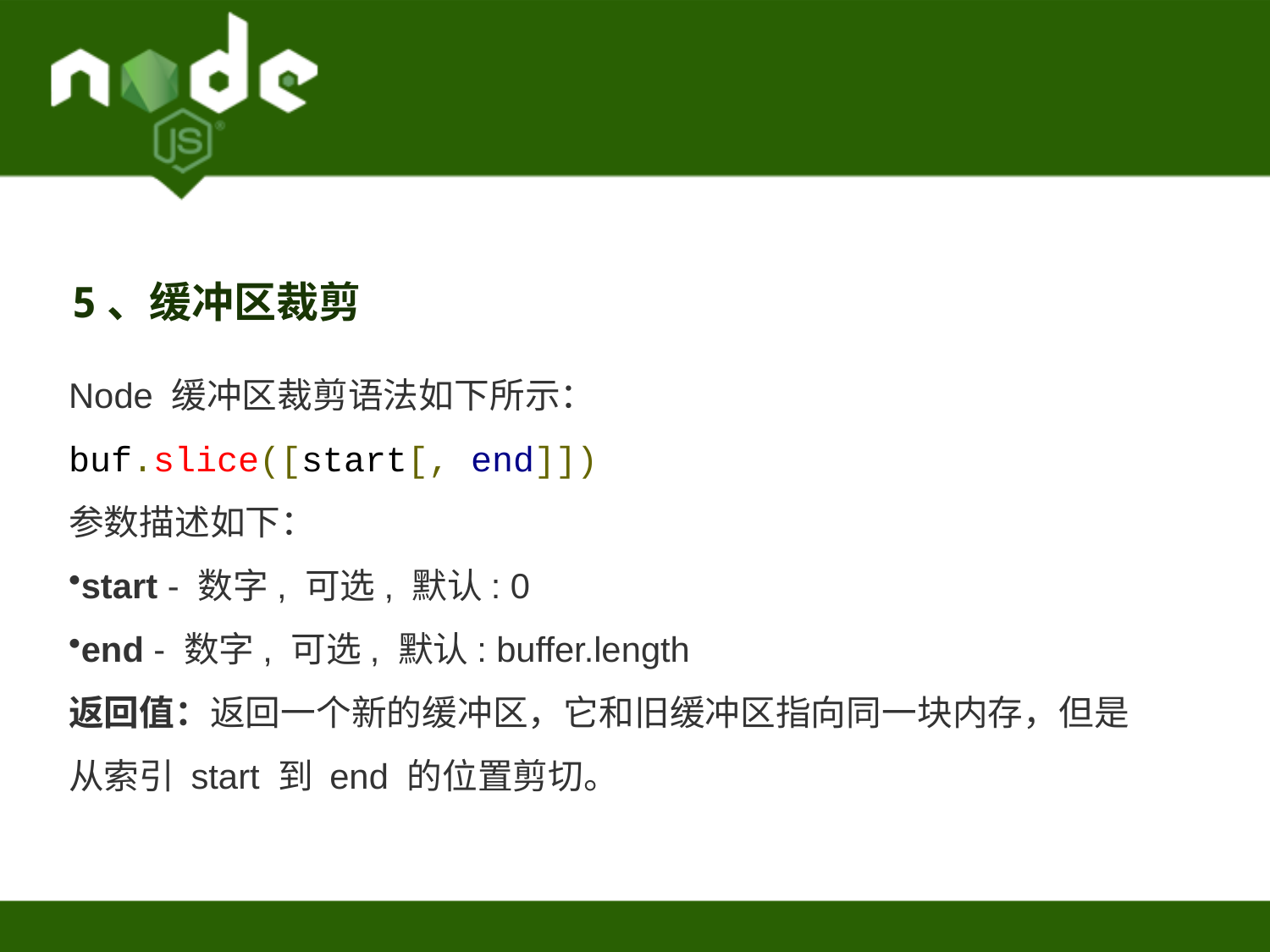

5、缓冲区裁剪
Node 缓冲区裁剪语法如下所示：
buf.slice([start[, end]])
参数描述如下：
start - 数字, 可选, 默认: 0
end - 数字, 可选, 默认: buffer.length
返回值：返回一个新的缓冲区，它和旧缓冲区指向同一块内存，但是从索引 start 到 end 的位置剪切。